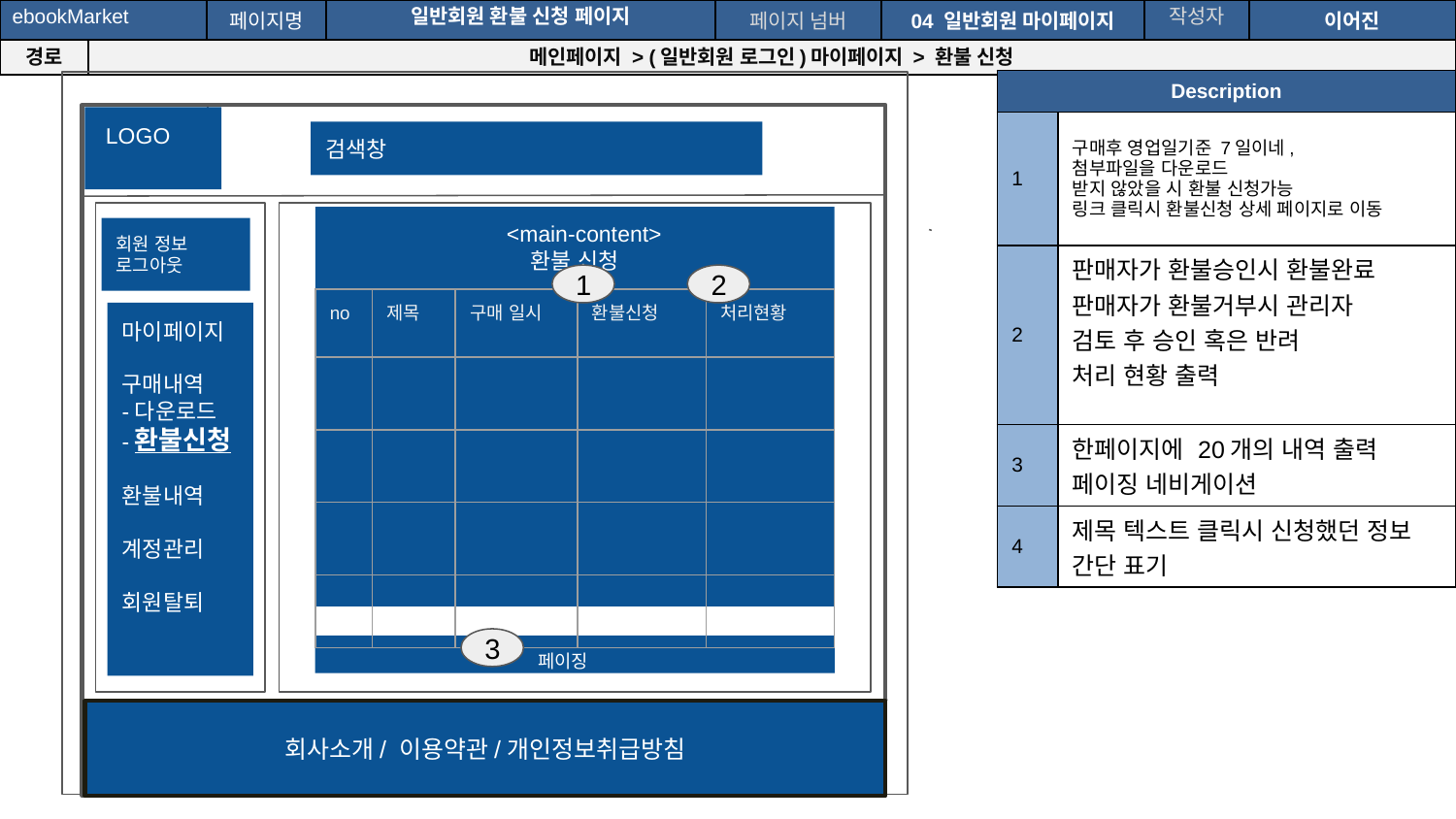

| ebookMarket |  | 페이지명 | 일반회원 환불 신청 페이지 | 페이지 넘버 | 04 일반회원 마이페이지 | 작성자 | 이어진 |
| --- | --- | --- | --- | --- | --- | --- | --- |
| 경로 | 메인페이지 > (일반회원 로그인)마이페이지 > 환불 신청 |  |  |  |  |  |  |
| Description |  |
| --- | --- |
| 1 | 구매후 영업일기준 7일이네, 첨부파일을 다운로드 받지 않았을 시 환불 신청가능 링크 클릭시 환불신청 상세 페이지로 이동 |
| 2 | 판매자가 환불승인시 환불완료 판매자가 환불거부시 관리자 검토 후 승인 혹은 반려 처리 현황 출력 |
| 3 | 한페이지에 20개의 내역 출력 페이징 네비게이션 |
| 4 | 제목 텍스트 클릭시 신청했던 정보 간단 표기 |

 LOGO

검색창

                            <main-content>
환불 신청

회원 정보
로그아웃
1
2
| no | 제목 | 구매 일시 | 환불신청 | 처리현황 |
| --- | --- | --- | --- | --- |
|  |  |  |  |  |
|  |  |  |  |  |
|  |  |  |  |  |
|  |  |  |  |  |
마이페이지

구매내역
-다운로드
-환불신청

환불내역

계정관리

회원탈퇴

3
                                        페이징
회사소개/ 이용약관/개인정보취급방침